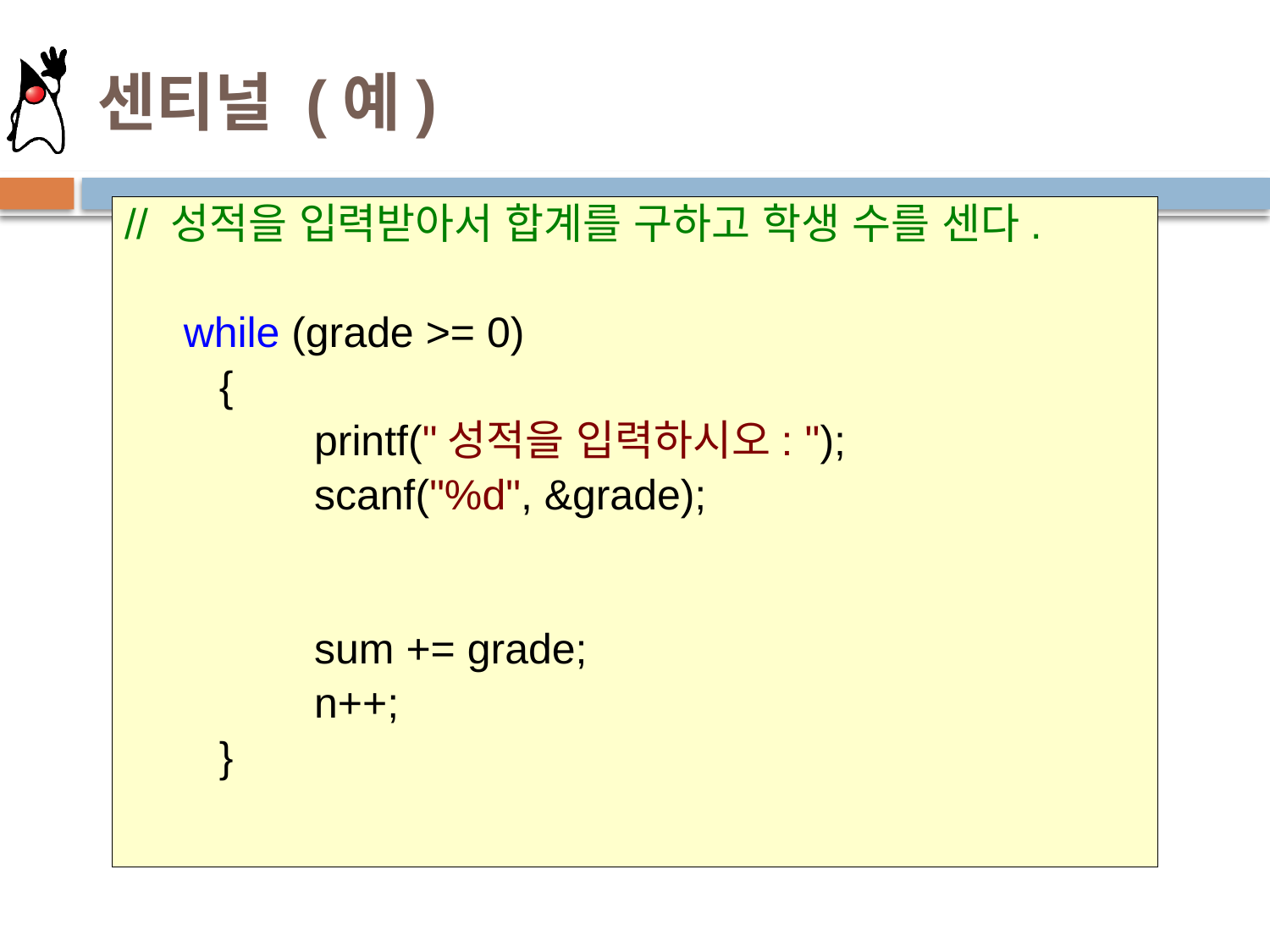

# 센티널 (예)
// 성적을 입력받아서 합계를 구하고 학생 수를 센다.

     while (grade >= 0)
        {
                printf("성적을 입력하시오: ");
                scanf("%d", &grade);

                sum += grade;
                n++;
        }